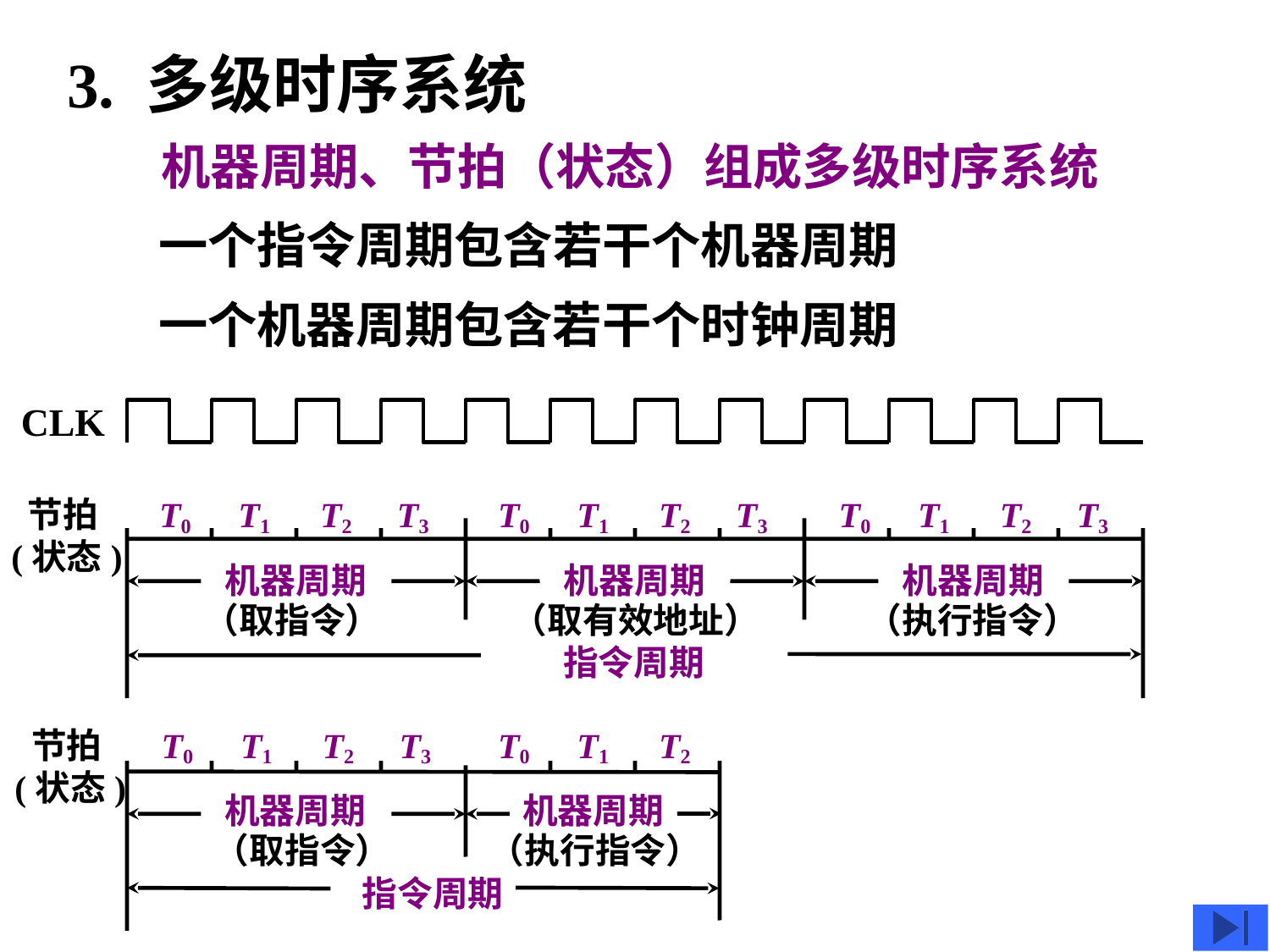

3. 多级时序系统
机器周期、节拍（状态）组成多级时序系统
一个指令周期包含若干个机器周期
一个机器周期包含若干个时钟周期
CLK

 节拍
(状态)
T0
T1
T2
T3
T0
T1
T2
T3
T0
T1
T2
T3

机器周期
机器周期
机器周期

（取指令）
（取有效地址）
（执行指令）
指令周期

 节拍
(状态)
T0
T1
T2
T3
T0
T1
T2

机器周期
机器周期

（取指令）
（执行指令）
指令周期